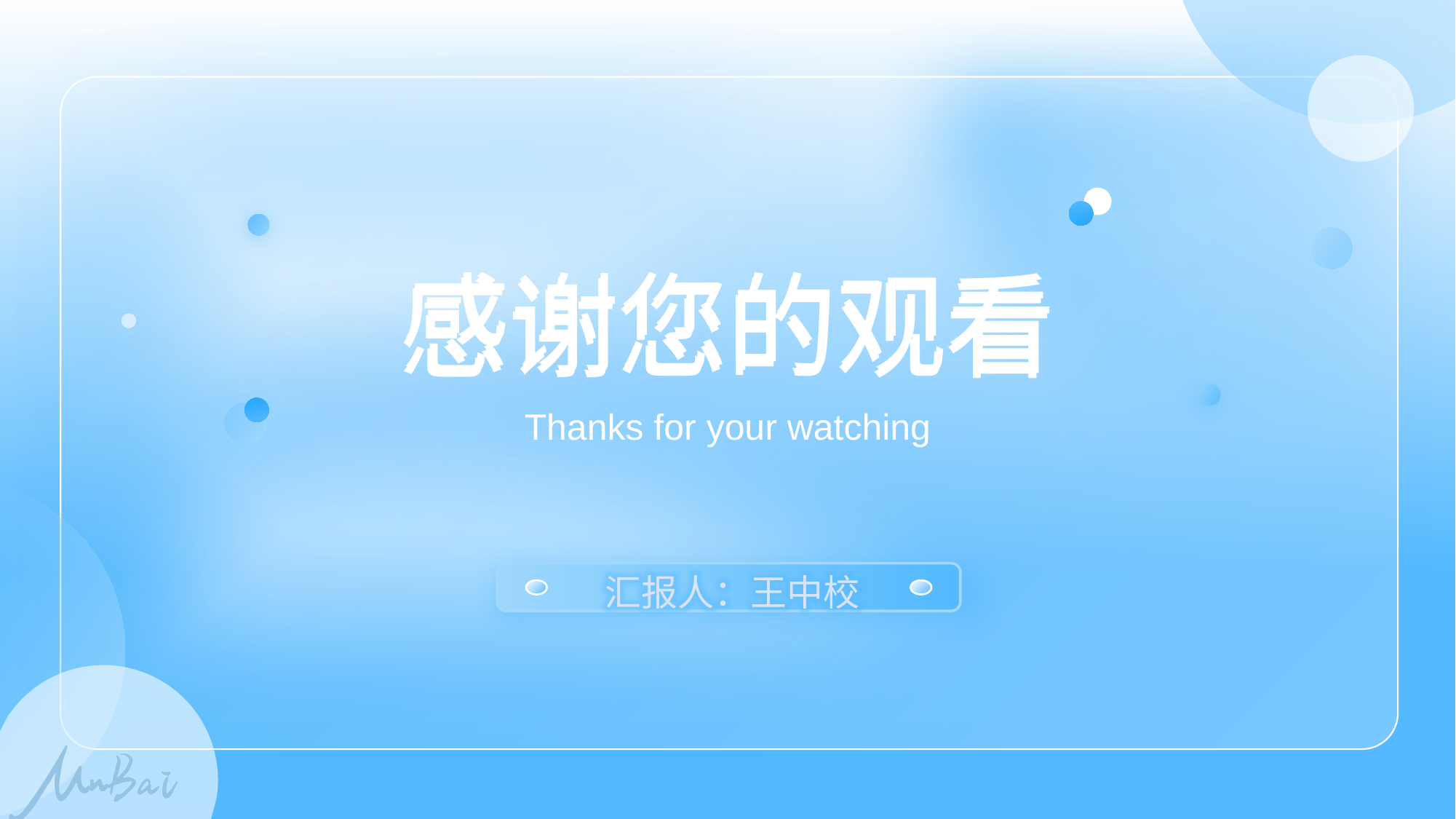

感谢您的观看
感谢您的观看
Thanks for your watching

汇报人：王中校